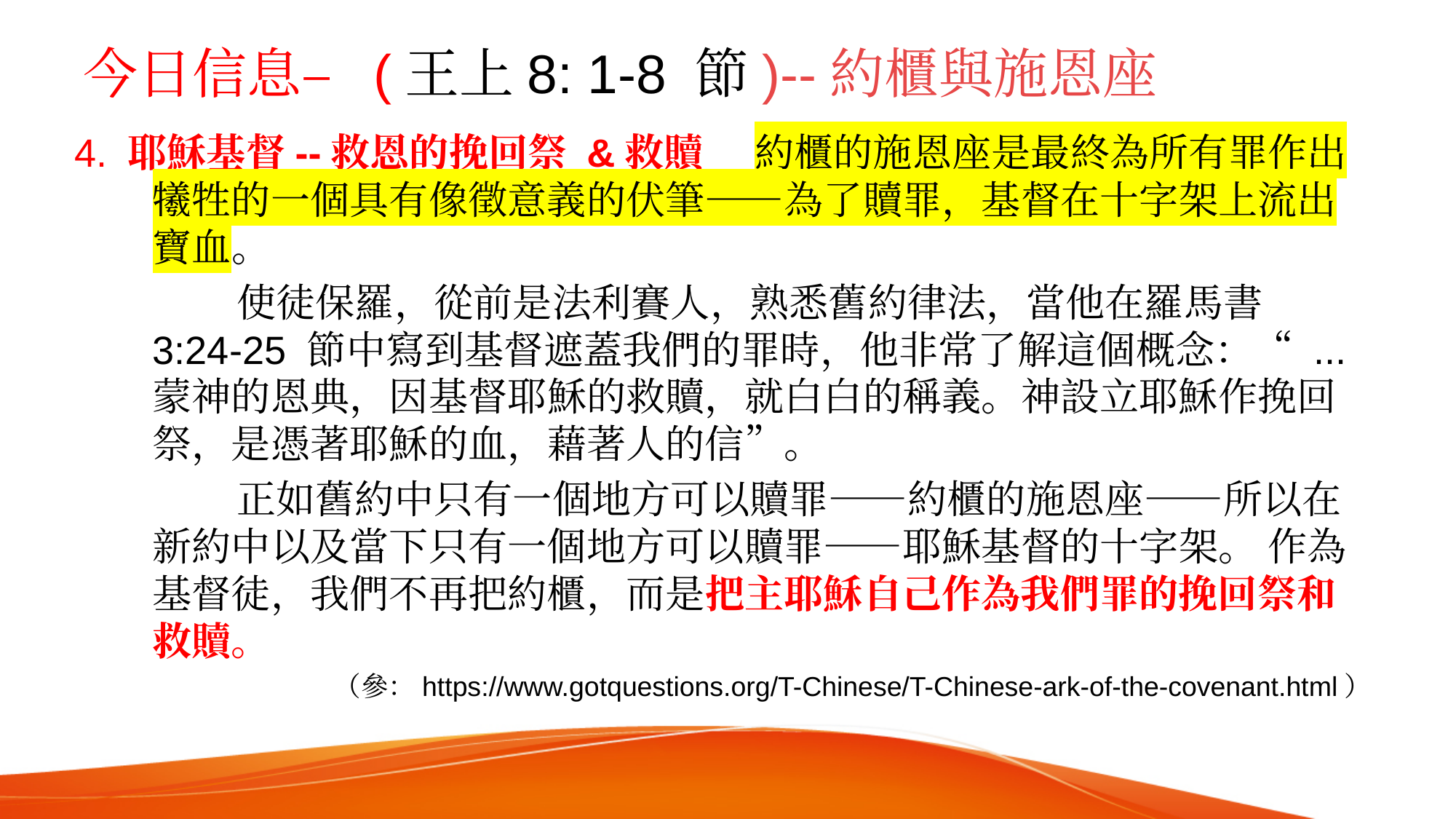

# 今日信息–  (王上8: 1-8 節)--約櫃與施恩座
4. 耶穌基督--救恩的挽回祭 &救贖     約櫃的施恩座是最終為所有罪作出犧牲的一個具有像徵意義的伏筆——為了贖罪，基督在十字架上流出寶血。
               使徒保羅，從前是法利賽人，熟悉舊約律法，當他在羅馬書 3:24-25 節中寫到基督遮蓋我們的罪時，他非常了解這個概念：“ ... 蒙神的恩典，因基督耶穌的救贖，就白白的稱義。神設立耶穌作挽回祭，是憑著耶穌的血，藉著人的信”。
               正如舊約中只有一個地方可以贖罪——約櫃的施恩座——所以在新約中以及當下只有一個地方可以贖罪——耶穌基督的十字架。 作為基督徒，我們不再把約櫃，而是把主耶穌自己作為我們罪的挽回祭和救贖。
（參：https://www.gotquestions.org/T-Chinese/T-Chinese-ark-of-the-covenant.html）